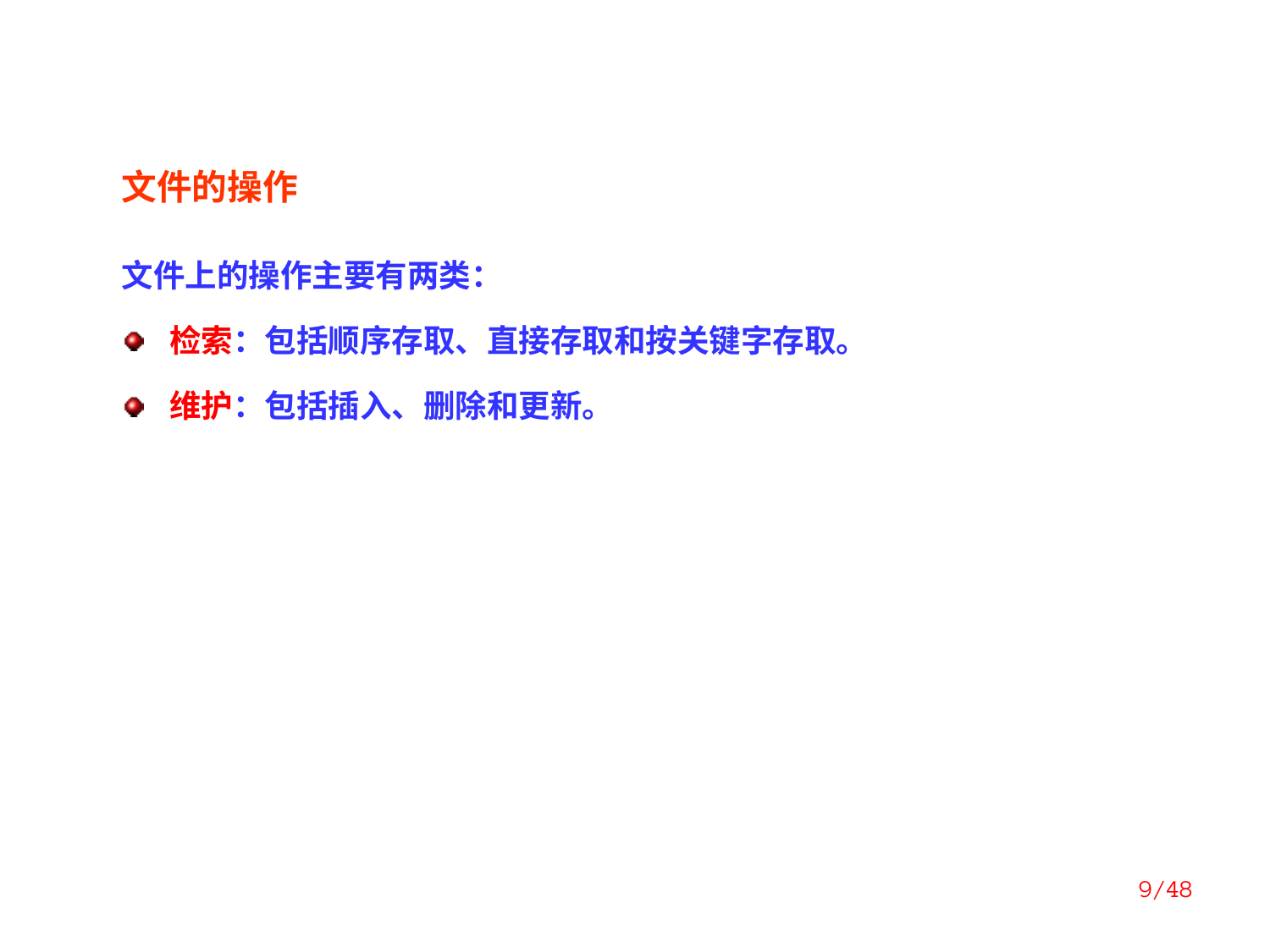

文件的操作
文件上的操作主要有两类：
检索：包括顺序存取、直接存取和按关键字存取。
维护：包括插入、删除和更新。
9/48